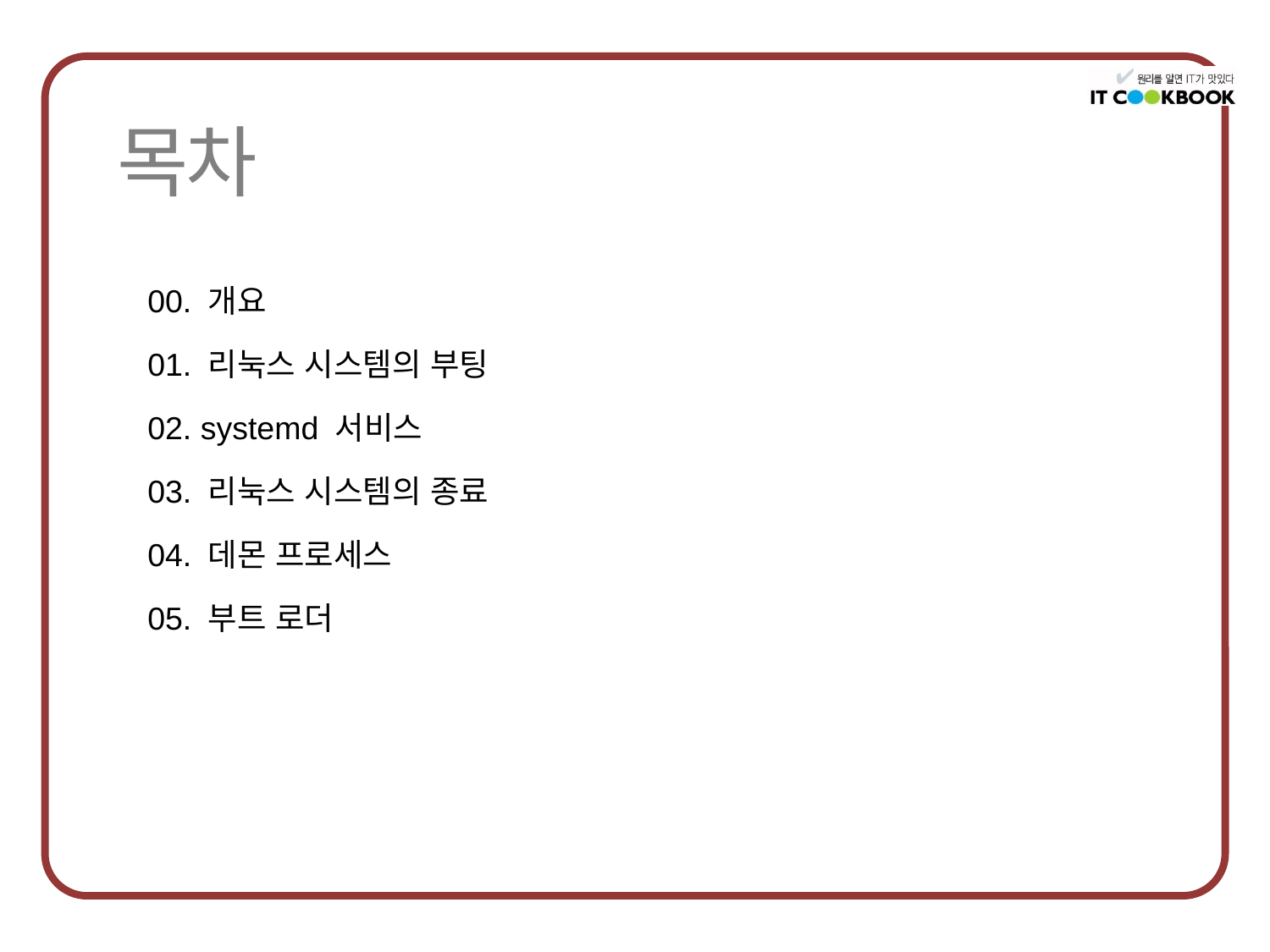

00. 개요
01. 리눅스 시스템의 부팅
02. systemd 서비스
03. 리눅스 시스템의 종료
04. 데몬 프로세스
05. 부트 로더